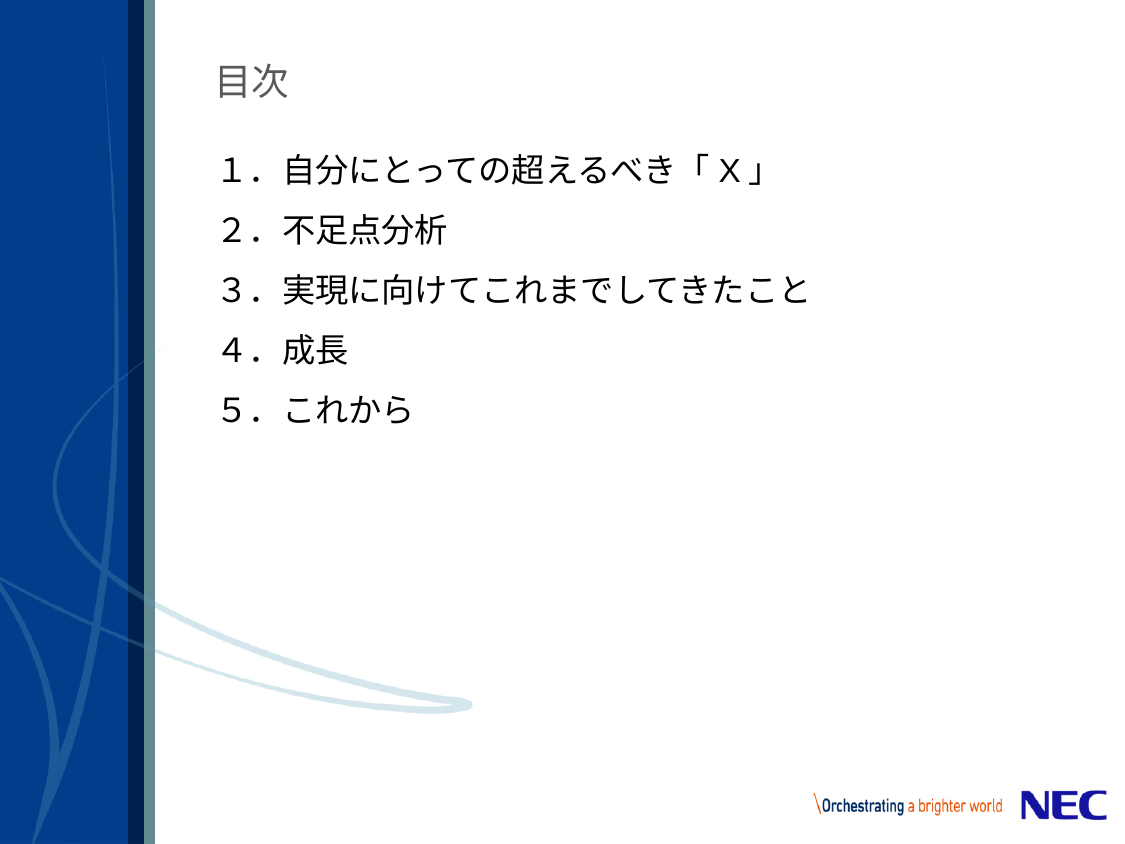

# 目次
１．自分にとっての超えるべき「X」
２．不足点分析
３．実現に向けてこれまでしてきたこと
４．成長
５．これから